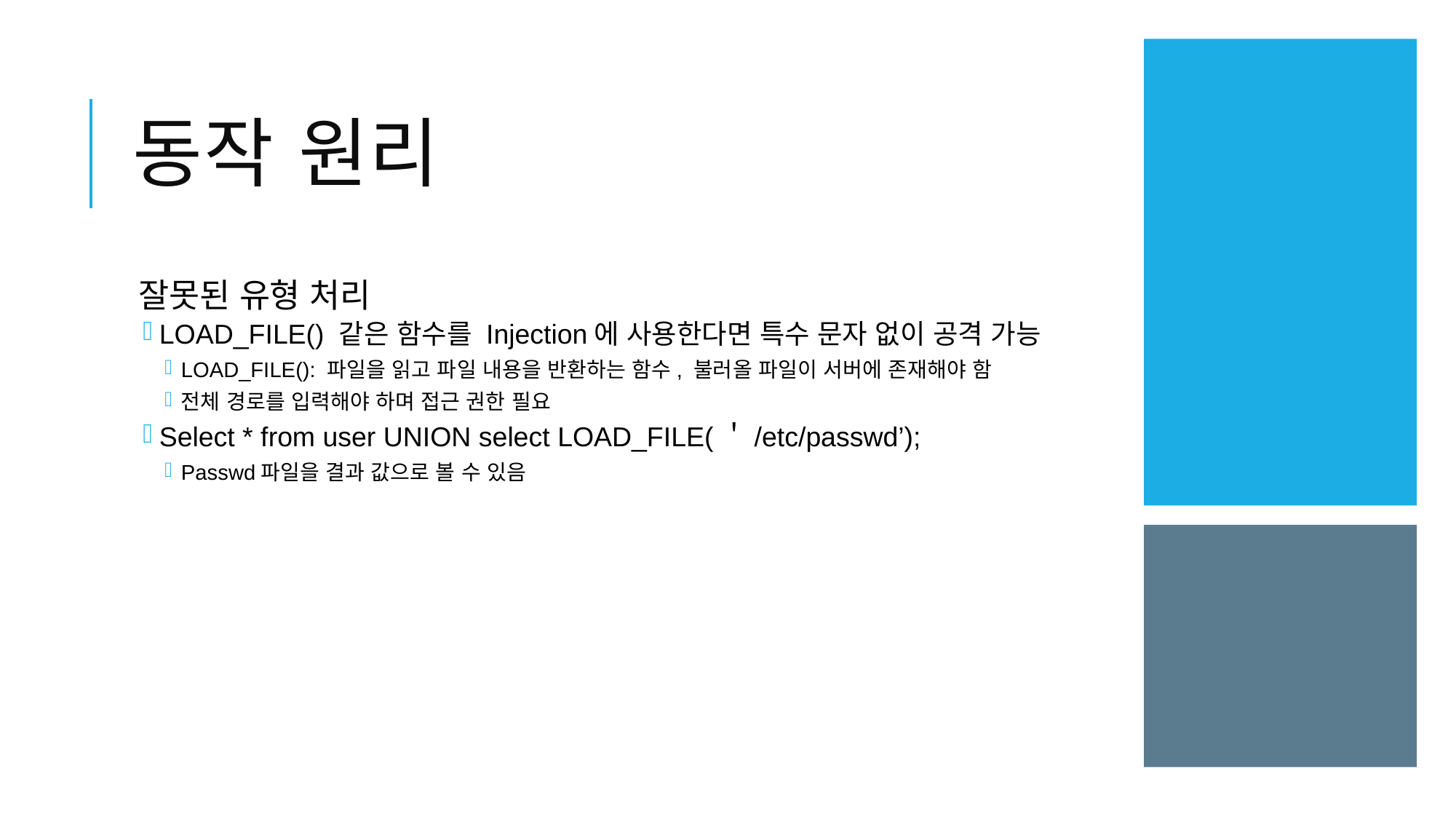

# 동작 원리
잘못된 유형 처리
LOAD_FILE() 같은 함수를 Injection에 사용한다면 특수 문자 없이 공격 가능
LOAD_FILE(): 파일을 읽고 파일 내용을 반환하는 함수, 불러올 파일이 서버에 존재해야 함
전체 경로를 입력해야 하며 접근 권한 필요
Select * from user UNION select LOAD_FILE(＇/etc/passwd’);
Passwd파일을 결과 값으로 볼 수 있음